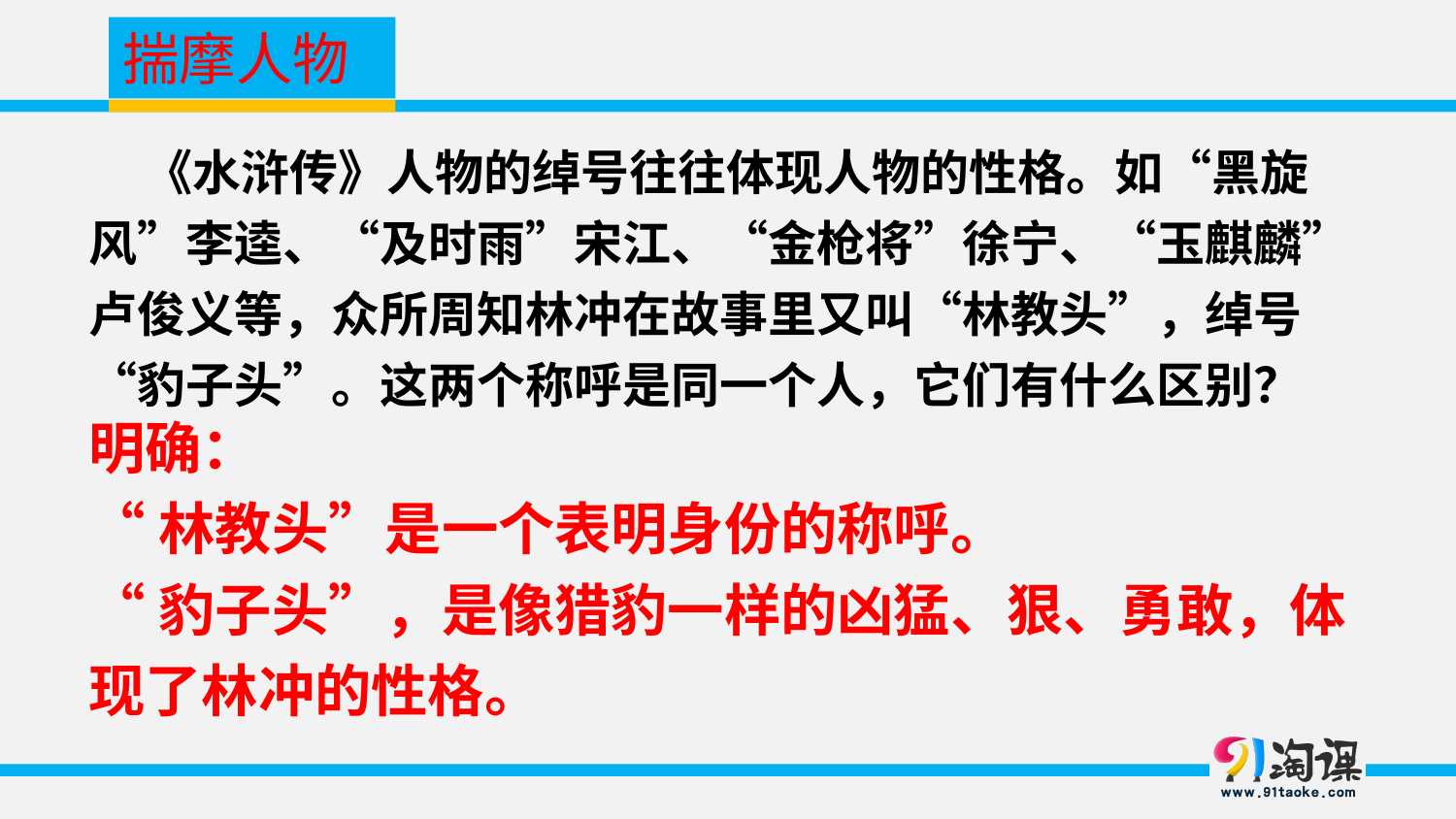

揣摩人物
    《水浒传》人物的绰号往往体现人物的性格。如“黑旋风”李逵、“及时雨”宋江、“金枪将”徐宁、“玉麒麟”卢俊义等，众所周知林冲在故事里又叫“林教头”，绰号“豹子头”。这两个称呼是同一个人，它们有什么区别？
明确：
“林教头”是一个表明身份的称呼。
“豹子头”，是像猎豹一样的凶猛、狠、勇敢，体
现了林冲的性格。